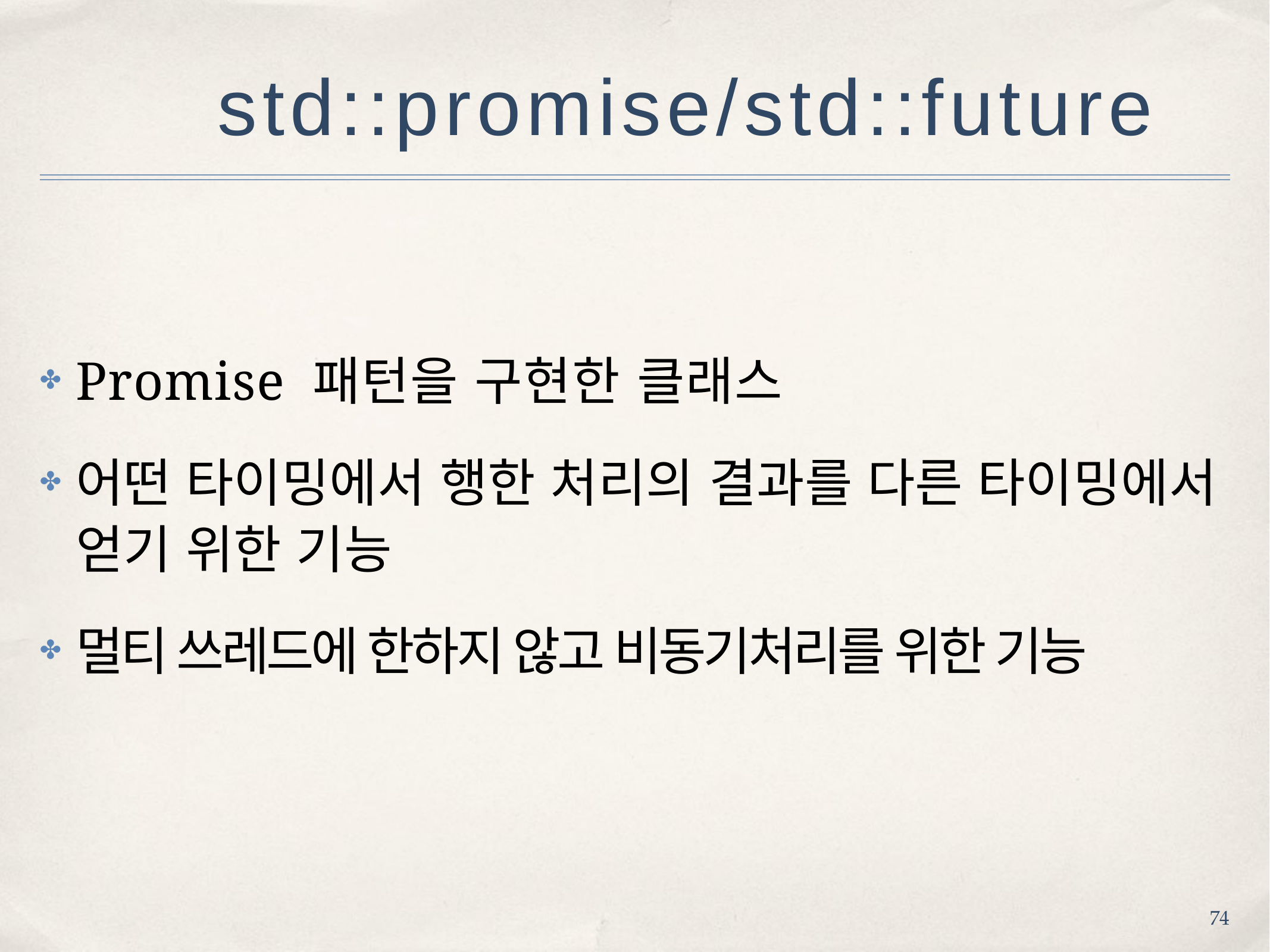

# std::promise/std::future
Promise 패턴을 구현한 클래스
어떤 타이밍에서 행한 처리의 결과를 다른 타이밍에서 얻기 위한 기능
멀티 쓰레드에 한하지 않고 비동기처리를 위한 기능
✤
✤
✤
74